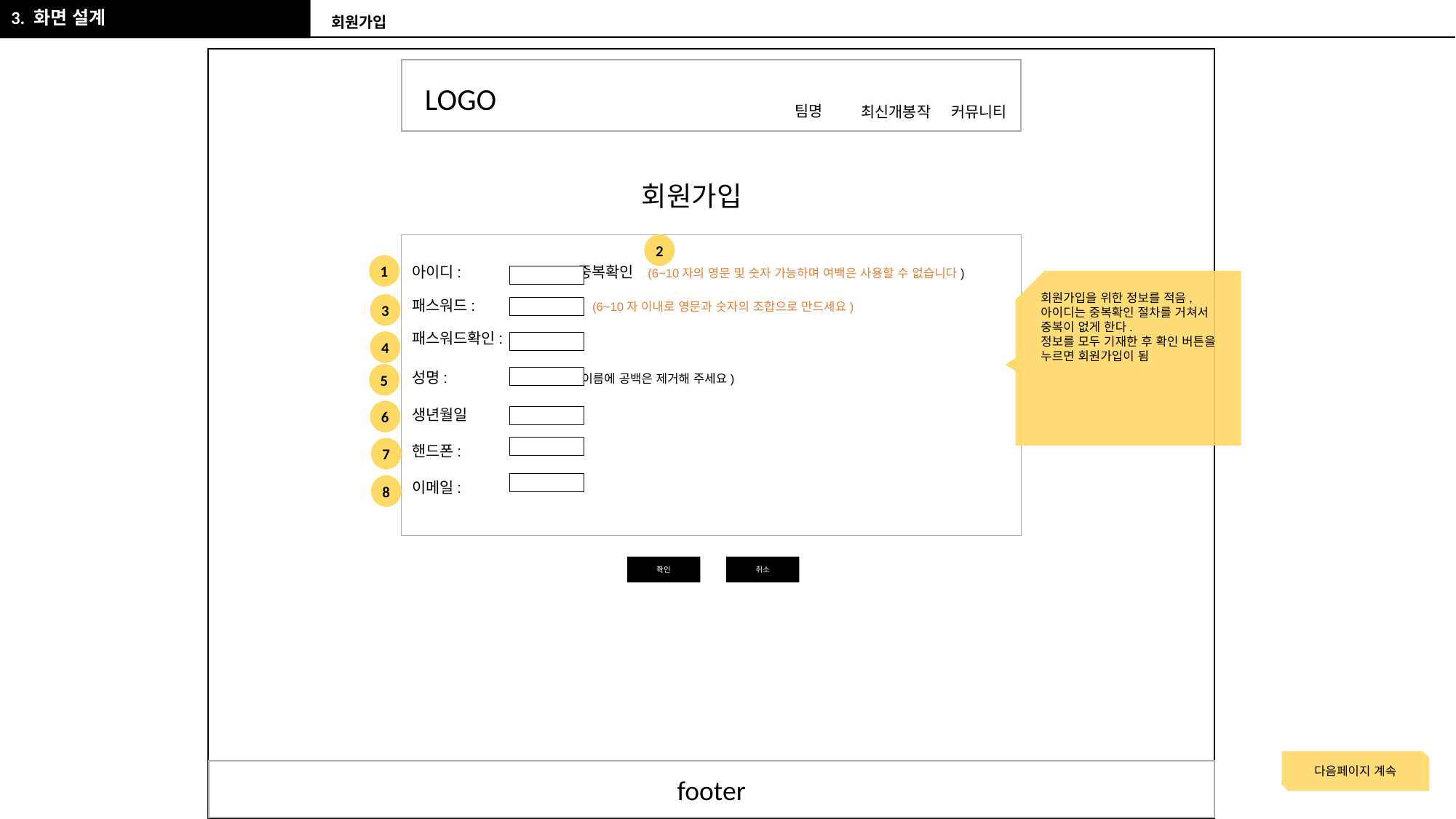

3. 화면 설계
회원가입

LOGO
팀명
커뮤니티
최신개봉작
회원가입

2

아이디:                           중복확인  (6~10자의 영문 및 숫자 가능하며 여백은 사용할 수 없습니다)

패스워드:                            (6~10자 이내로 영문과 숫자의 조합으로 만드세요)

패스워드확인:

성명:                         (이름에 공백은 제거해 주세요)

생년월일

핸드폰:

이메일:

1
회원가입을 위한 정보를 적음,
아이디는 중복확인 절차를 거쳐서 중복이 없게 한다.
정보를 모두 기재한 후 확인 버튼을 누르면 회원가입이 됨

3

4

5

6

7

8
취소
확인
다음페이지 계속
footer